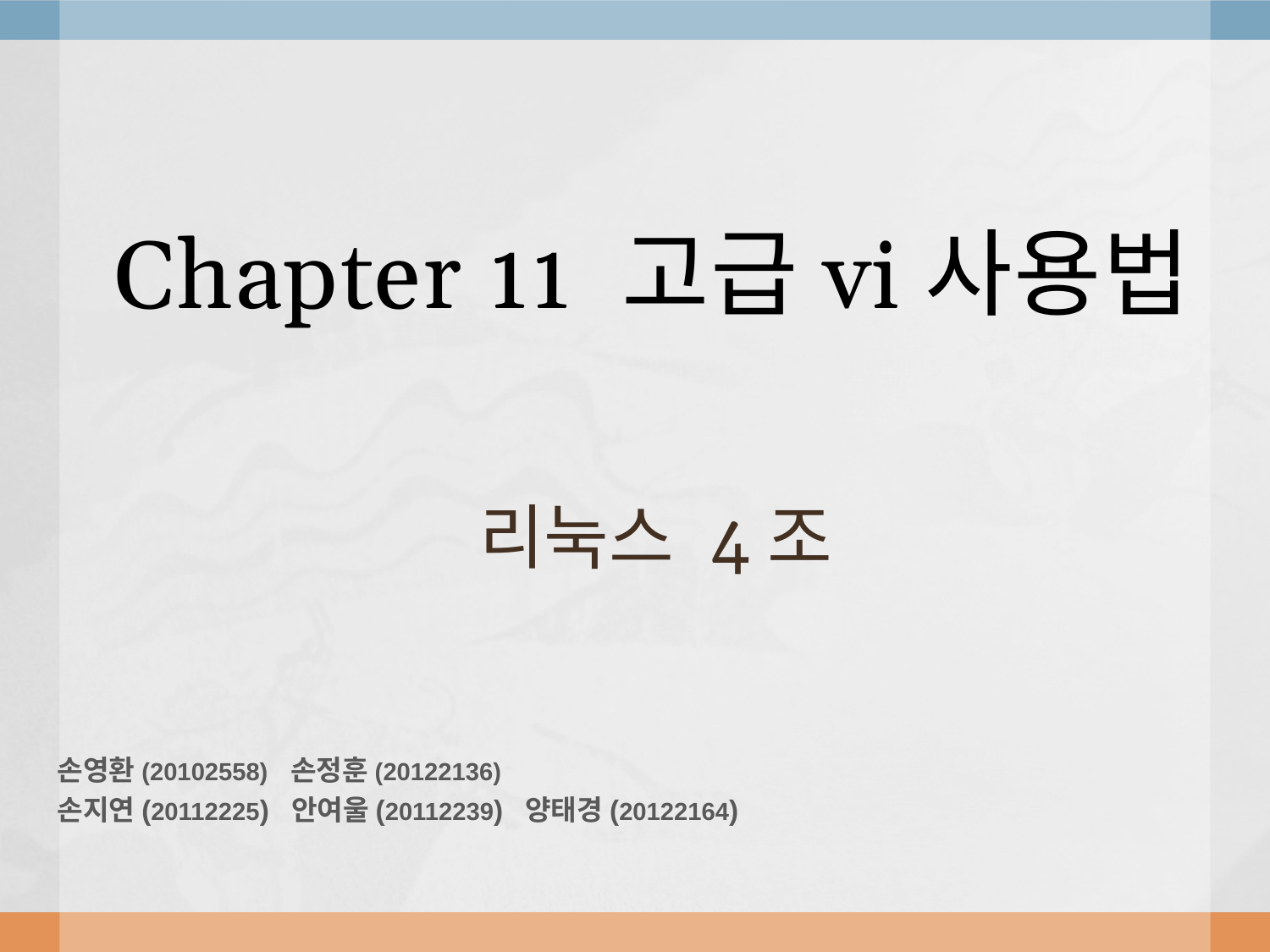

# Chapter 11 고급vi사용법
리눅스 4조
손영환(20102558)  손정훈(20122136)

손지연(20112225)  안여울(20112239)  양태경(20122164)